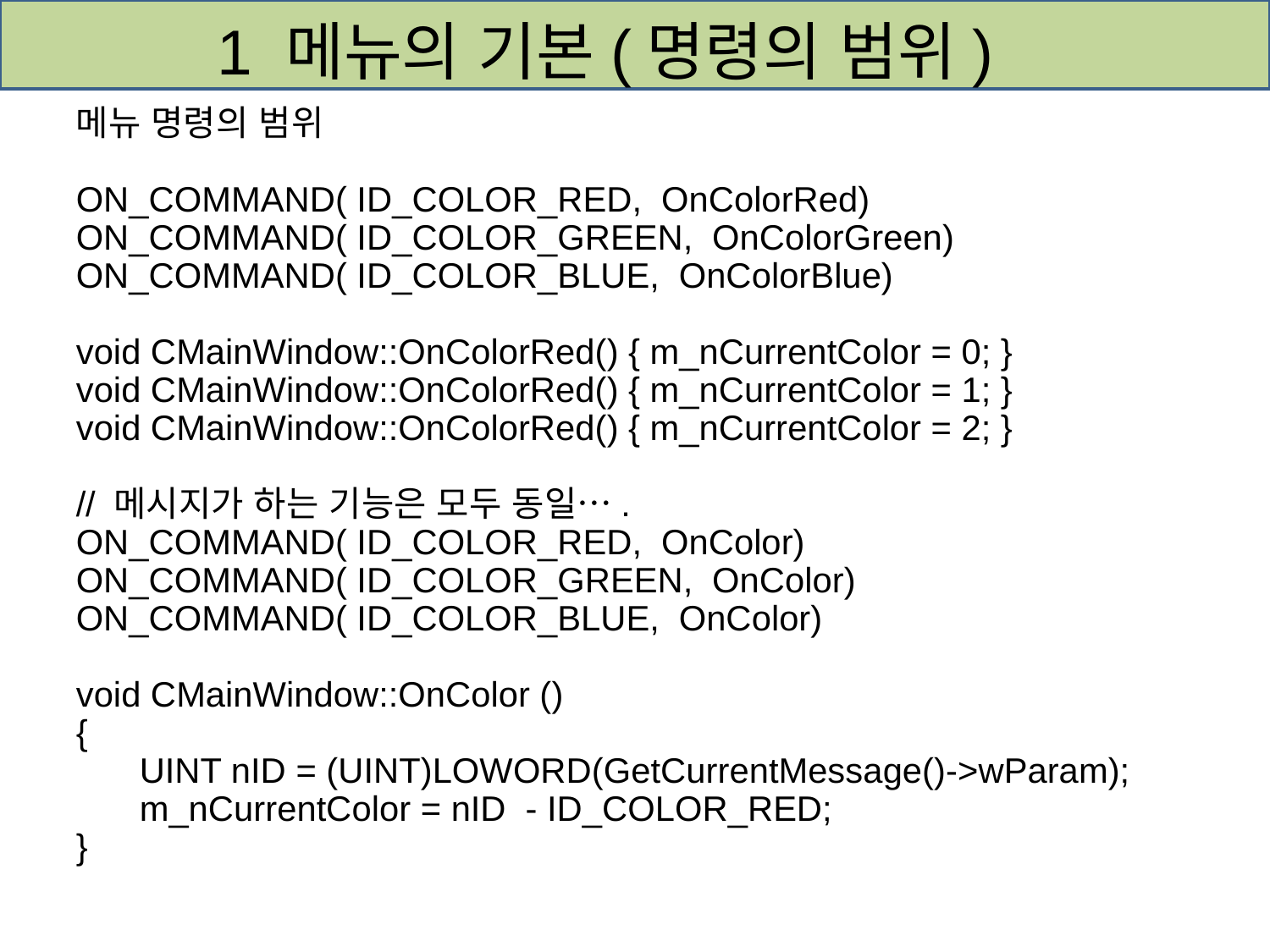

# 1 메뉴의 기본(명령의 범위)
메뉴 명령의 범위

ON_COMMAND( ID_COLOR_RED,  OnColorRed)
ON_COMMAND( ID_COLOR_GREEN,  OnColorGreen)
ON_COMMAND( ID_COLOR_BLUE,  OnColorBlue)

void CMainWindow::OnColorRed() { m_nCurrentColor = 0; }
void CMainWindow::OnColorRed() { m_nCurrentColor = 1; }
void CMainWindow::OnColorRed() { m_nCurrentColor = 2; }

// 메시지가 하는 기능은 모두 동일….
ON_COMMAND( ID_COLOR_RED,  OnColor)
ON_COMMAND( ID_COLOR_GREEN,  OnColor)
ON_COMMAND( ID_COLOR_BLUE,  OnColor)

void CMainWindow::OnColor ()
{
	UINT nID = (UINT)LOWORD(GetCurrentMessage()->wParam);
	m_nCurrentColor = nID  - ID_COLOR_RED;
}